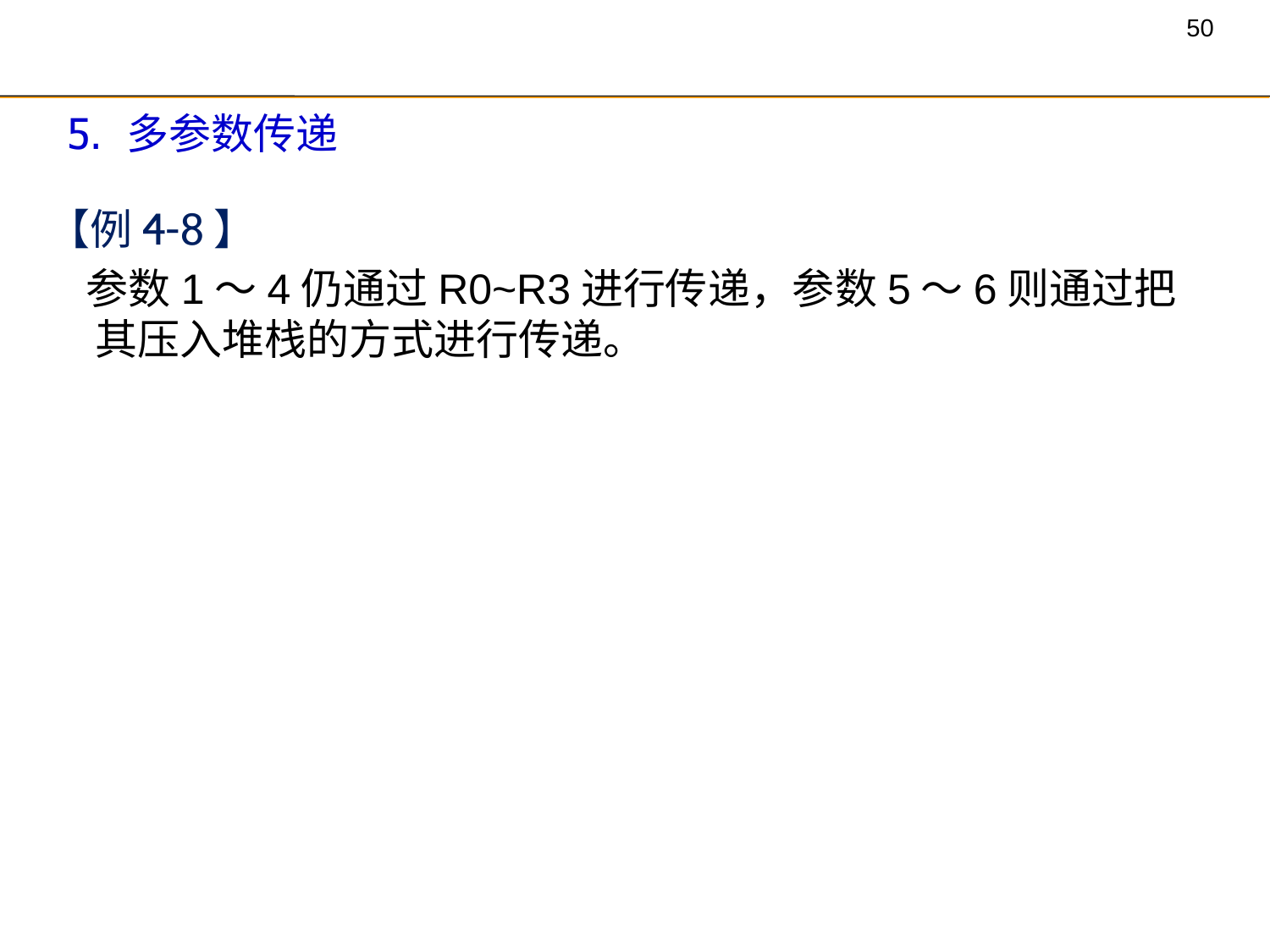

5. 多参数传递
【例4-8】
   参数1～4仍通过R0~R3进行传递，参数5～6则通过把其压入堆栈的方式进行传递。